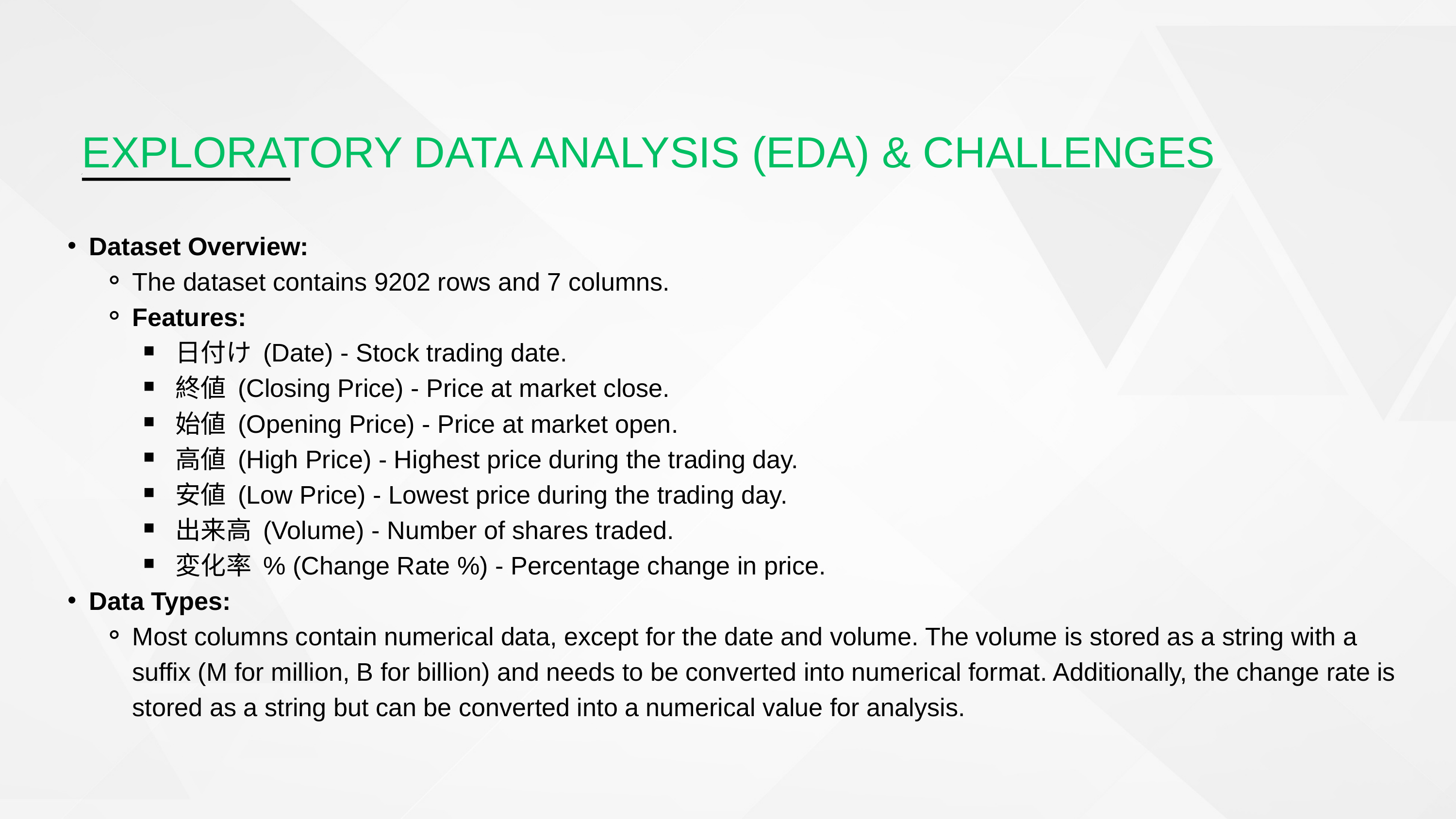

EXPLORATORY DATA ANALYSIS (EDA) & CHALLENGES

Dataset Overview:
The dataset contains 9202 rows and 7 columns.
Features:
日付け (Date) - Stock trading date.
終値 (Closing Price) - Price at market close.
始値 (Opening Price) - Price at market open.
高値 (High Price) - Highest price during the trading day.
安値 (Low Price) - Lowest price during the trading day.
出来高 (Volume) - Number of shares traded.
変化率 % (Change Rate %) - Percentage change in price.
Data Types:
Most columns contain numerical data, except for the date and volume. The volume is stored as a string with a suffix (M for million, B for billion) and needs to be converted into numerical format. Additionally, the change rate is stored as a string but can be converted into a numerical value for analysis.